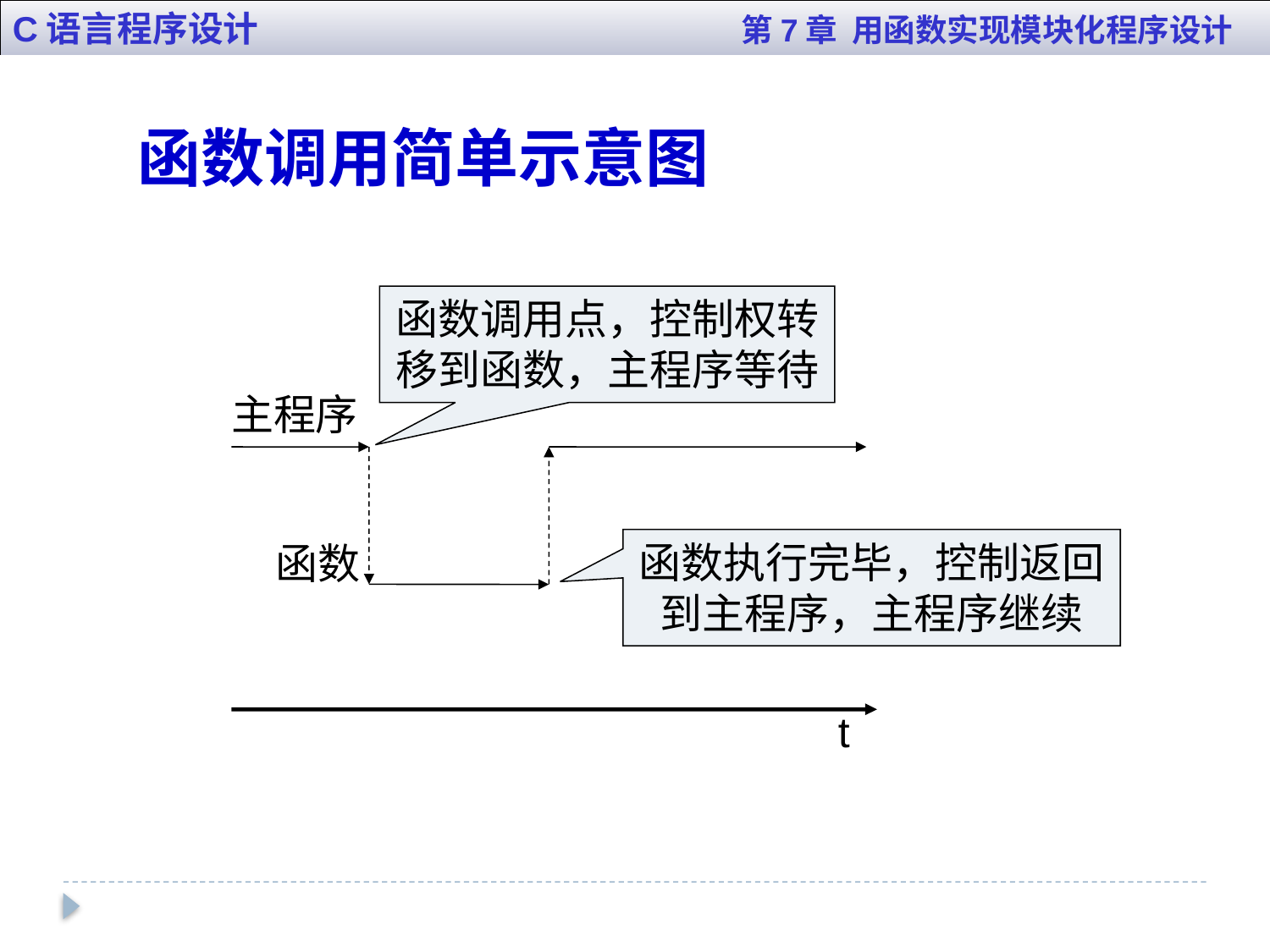

C语言程序设计                                                            第7章  用函数实现模块化程序设计
函数调用简单示意图
函数调用点，控制权转移到函数，主程序等待
主程序

函数执行完毕，控制返回到主程序，主程序继续
函数

t